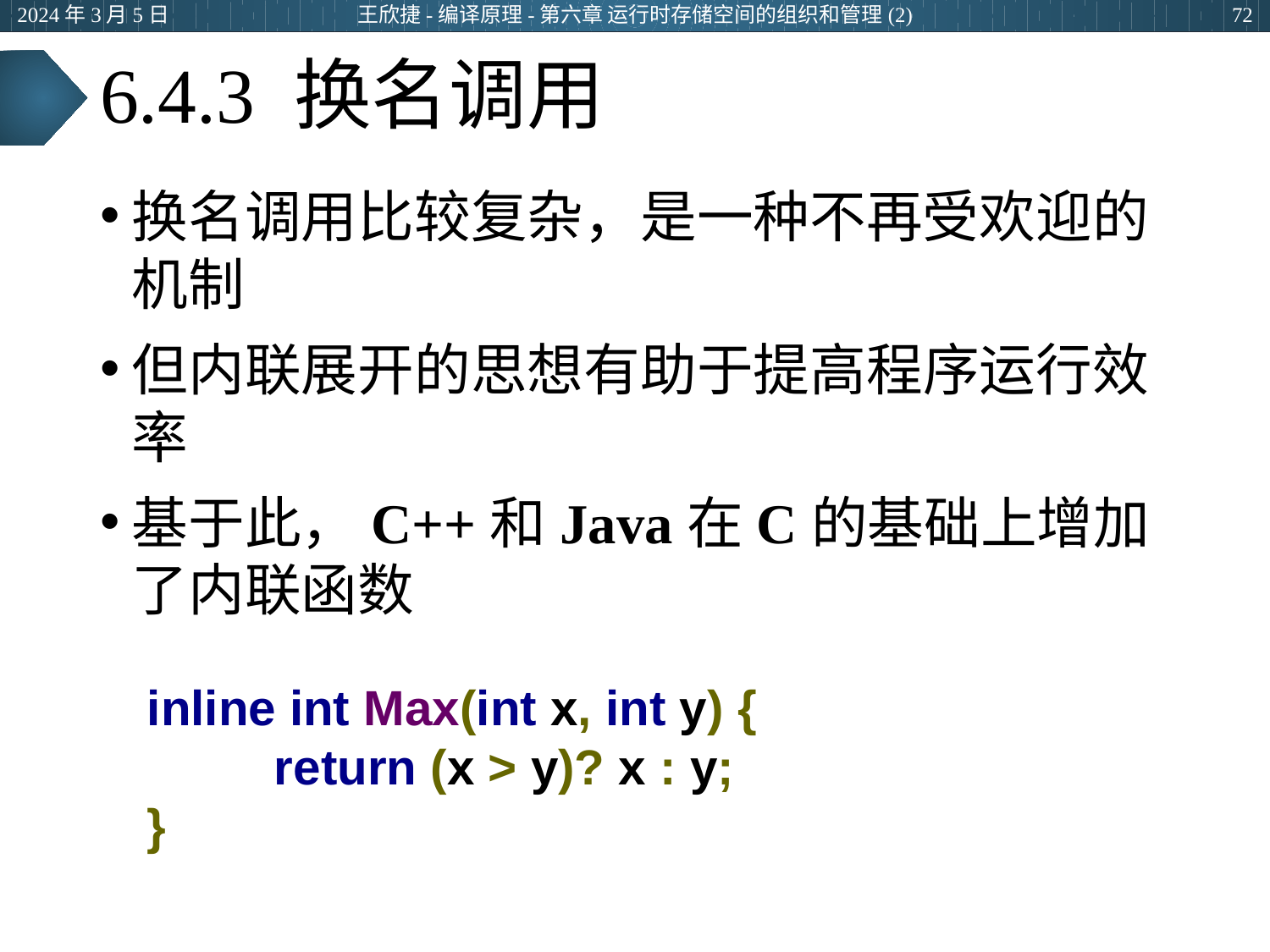

王欣捷-编译原理-第六章 运行时存储空间的组织和管理(2)
2024年3月5日
72
# 6.4.3 换名调用
换名调用比较复杂，是一种不再受欢迎的机制
但内联展开的思想有助于提高程序运行效率
基于此，C++和Java在C的基础上增加了内联函数
inline int Max(int x, int y) {
	return (x > y)? x : y;
}